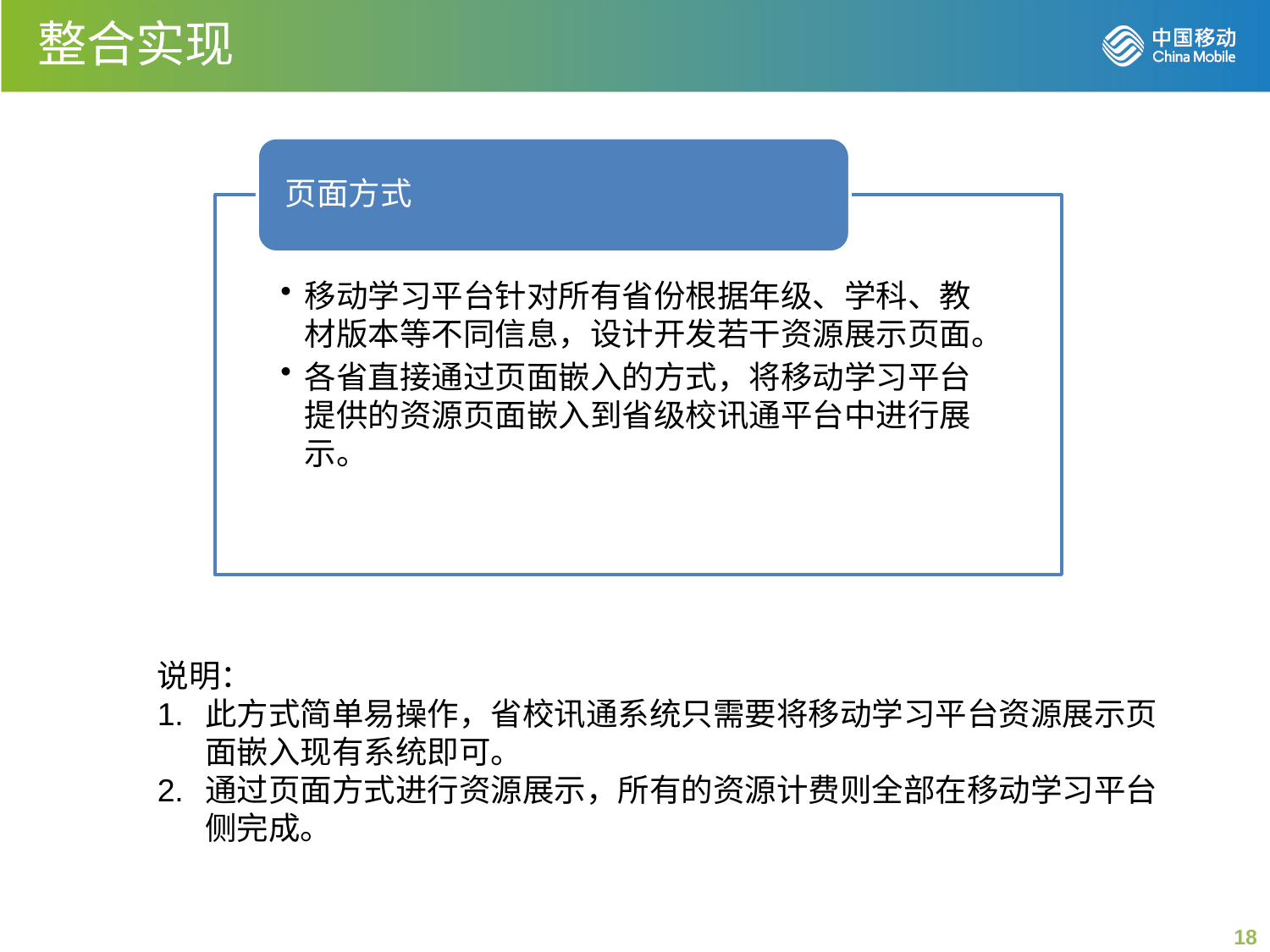

整合实现
移动学习平台针对所有省份根据年级、学科、教材版本等不同信息，设计开发若干资源展示页面。
各省直接通过页面嵌入的方式，将移动学习平台提供的资源页面嵌入到省级校讯通平台中进行展示。
页面方式
说明：
此方式简单易操作，省校讯通系统只需要将移动学习平台资源展示页面嵌入现有系统即可。
通过页面方式进行资源展示，所有的资源计费则全部在移动学习平台侧完成。